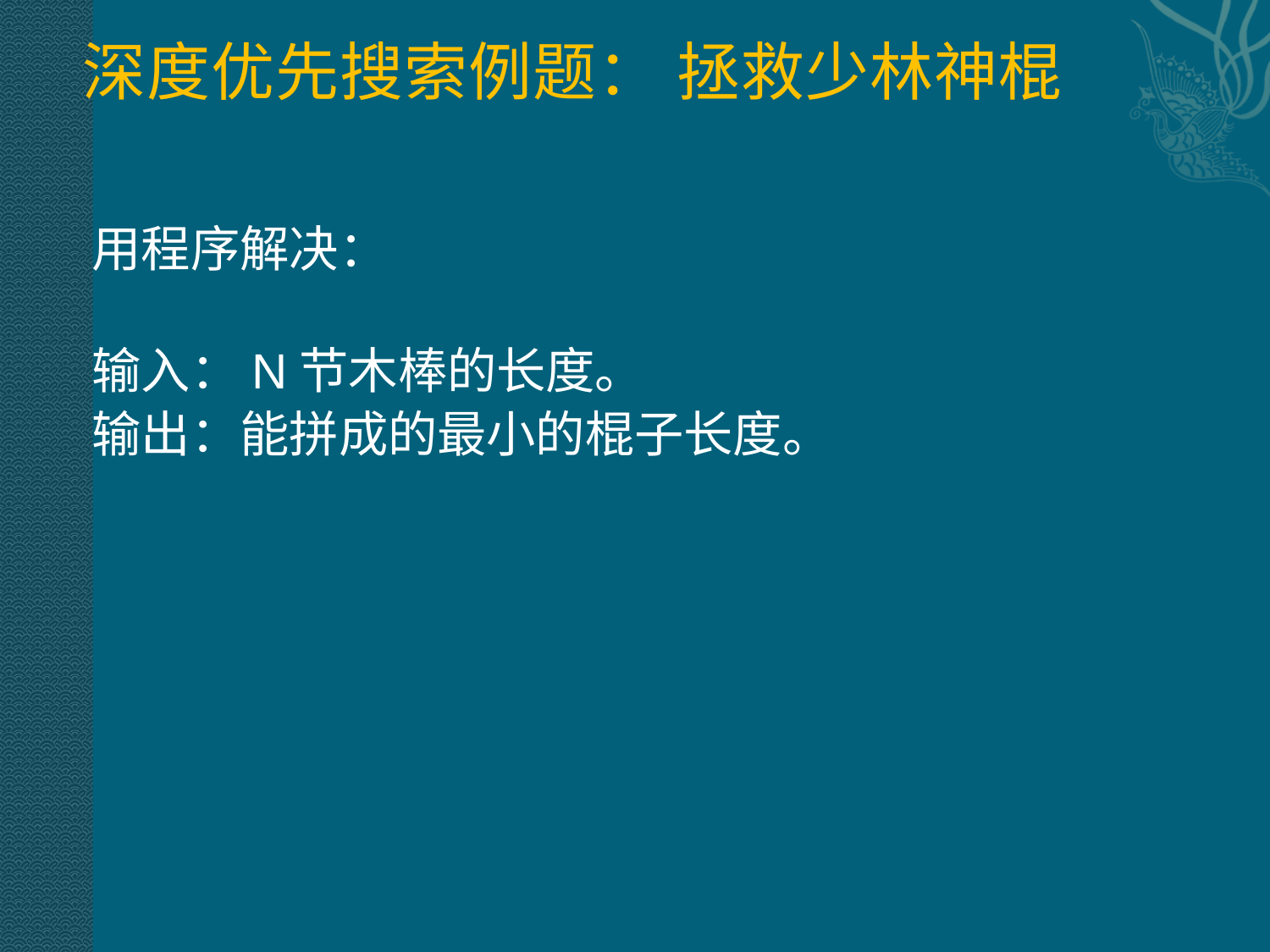

# 深度优先搜索例题： 拯救少林神棍
用程序解决：

输入：N节木棒的长度。
输出：能拼成的最小的棍子长度。